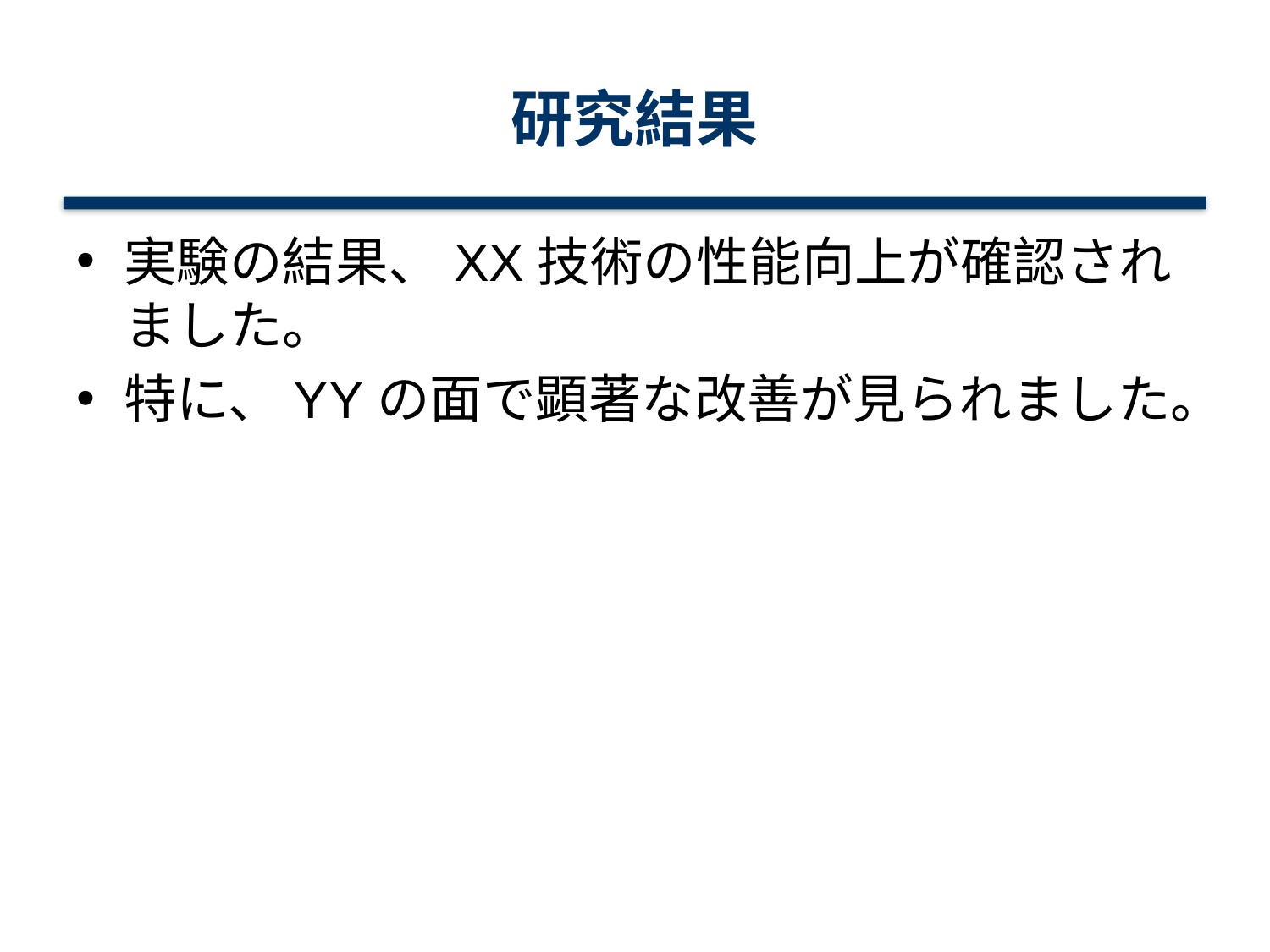

# 研究結果

実験の結果、XX技術の性能向上が確認されました。
特に、YYの面で顕著な改善が見られました。